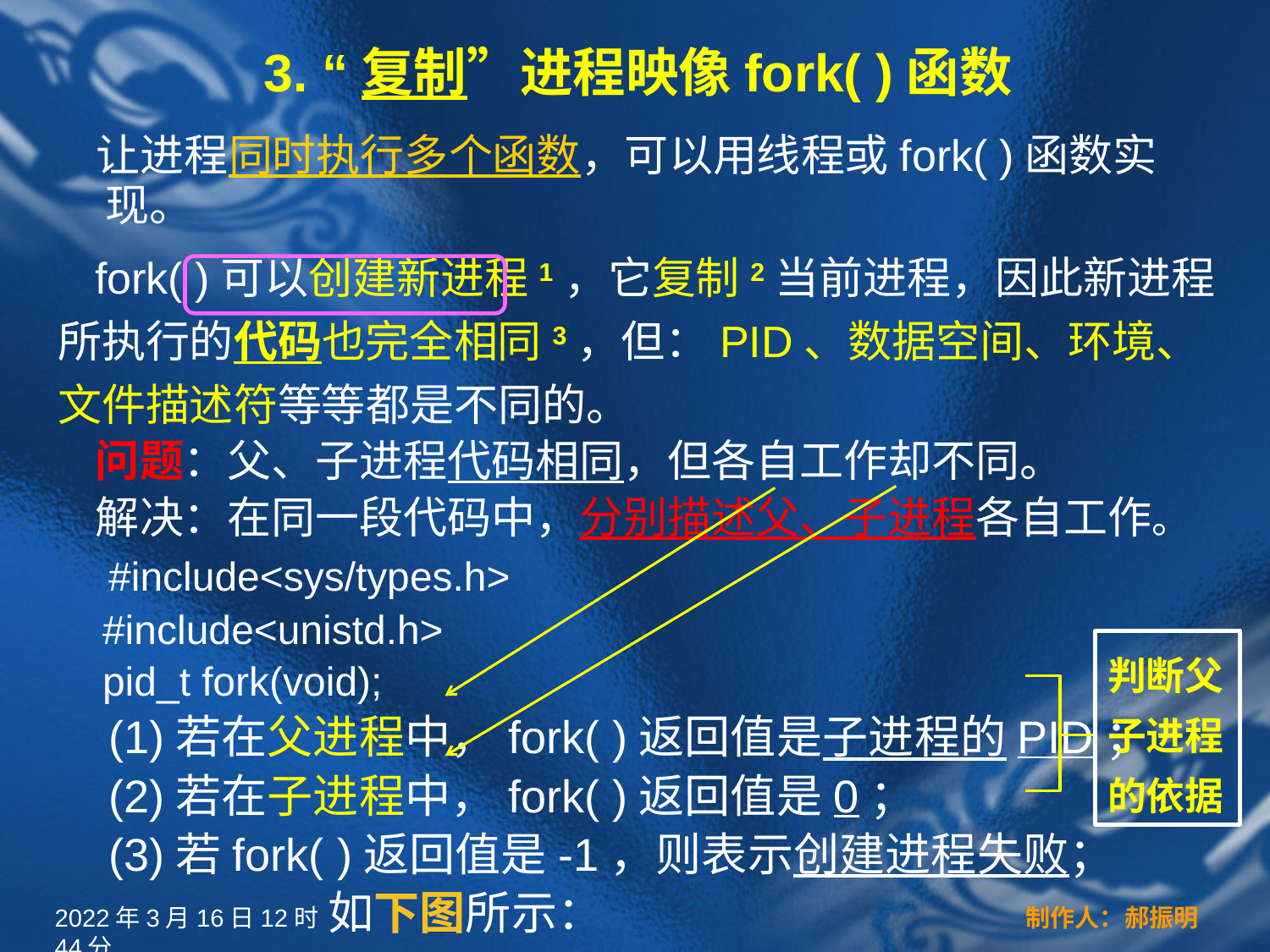

# 3. “复制”进程映像fork( )函数
  让进程同时执行多个函数，可以用线程或fork( )函数实现。
 fork( )可以创建新进程1，它复制2当前进程，因此新进程所执行的代码也完全相同3，但：PID、数据空间、环境、文件描述符等等都是不同的。
问题：父、子进程代码相同，但各自工作却不同。
解决：在同一段代码中，分别描述父、子进程各自工作。
    #include<sys/types.h>
    #include<unistd.h>
    pid_t fork(void);
    (1)若在父进程中，fork( )返回值是子进程的PID；
    (2)若在子进程中，fork( )返回值是0；
    (3)若fork( )返回值是-1，则表示创建进程失败；
                         如下图所示：

判断父子进程的依据

2022年3月16日12时44分
制作人：郝振明